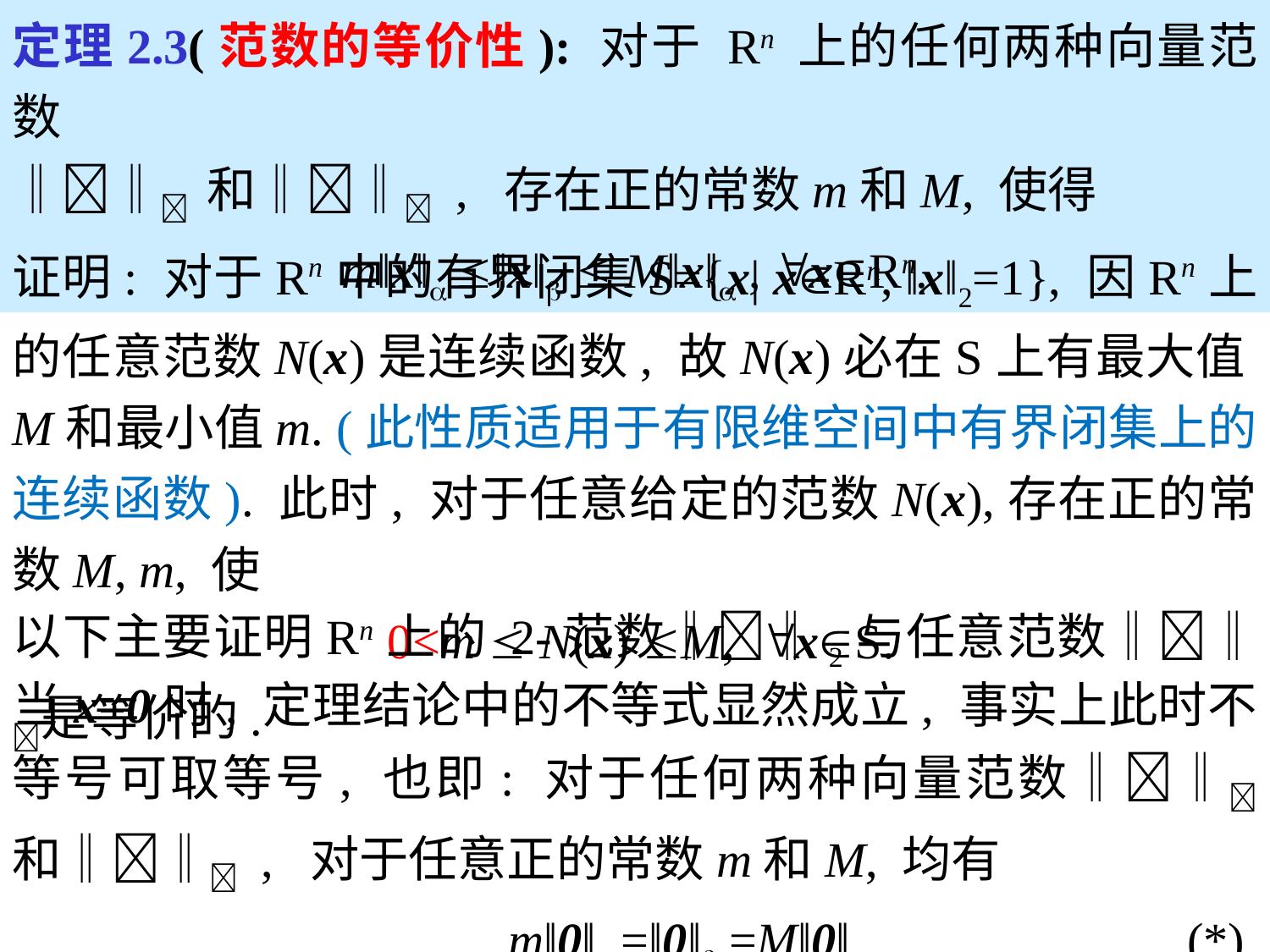

定理2.3(范数的等价性): 对于 Rn 上的任何两种向量范数
‖•‖α 和‖•‖β ,  存在正的常数m和M, 使得
m‖x‖α ≤‖x‖β ≤ M‖x‖α , ∀x∈Rn.
证明: 对于Rn中的有界闭集S={x| x∈Rn, ‖x‖2=1}, 因Rn上的任意范数N(x)是连续函数, 故N(x)必在S上有最大值M和最小值m. (此性质适用于有限维空间中有界闭集上的连续函数). 此时, 对于任意给定的范数N(x),存在正的常数M, m, 使
 0<m ≤ N(x) ≤M,  ∀x∈S.
以下主要证明Rn上的 2-范数‖•‖2与任意范数‖•‖α是等价的.
当x=0时, 定理结论中的不等式显然成立, 事实上此时不等号可取等号, 也即: 对于任何两种向量范数‖•‖α 和‖•‖β ,  对于任意正的常数m和M, 均有
m‖0‖α =‖0‖β =M‖0‖α.                         (*)